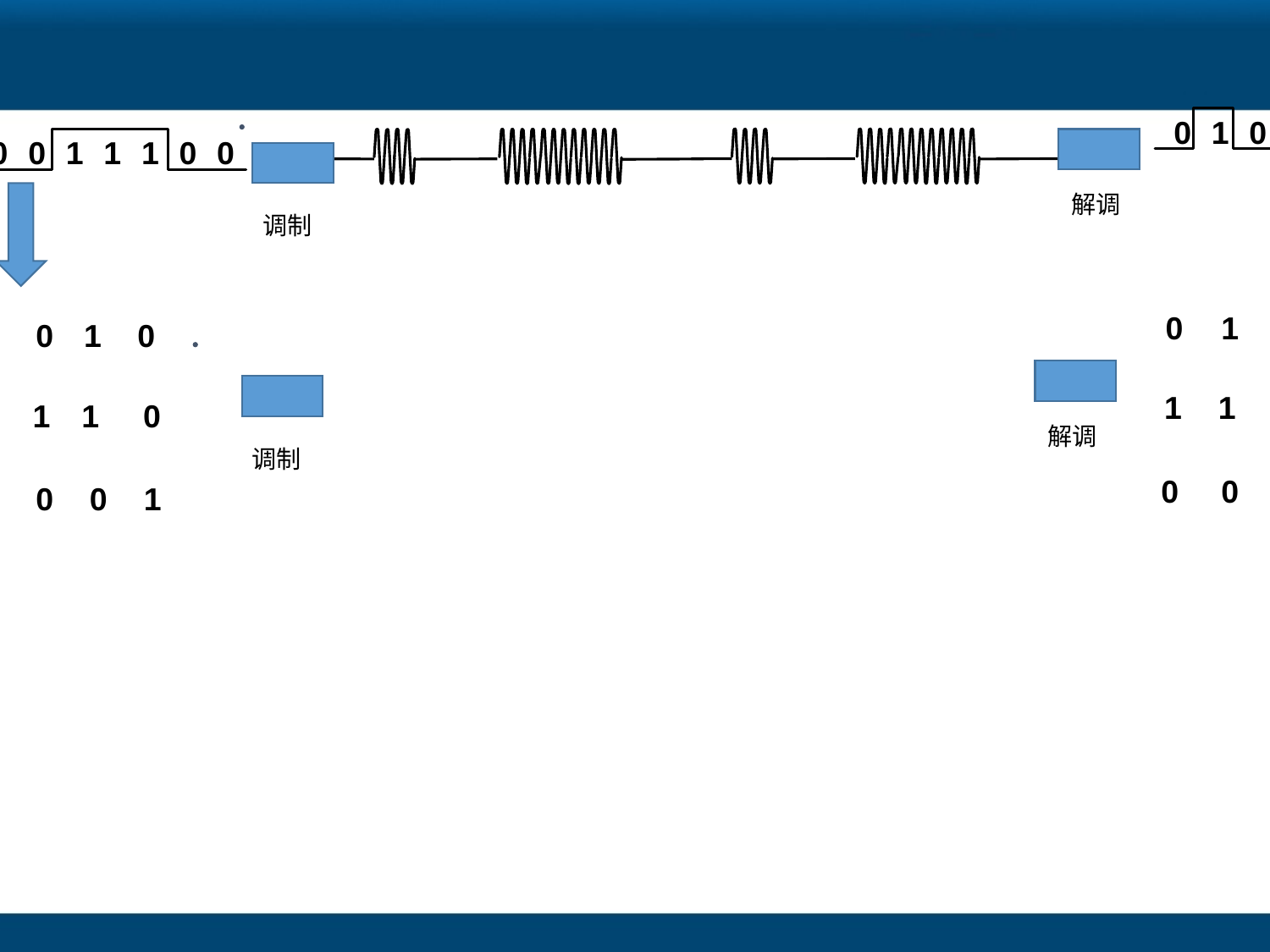

0
1
0
0
1
1
1
0
0

0
1
0
0
1
1
1
0
0

0
1
0
0
1
1
1
0
0

0
1
0
0
1
1
1
0
0

解调
调制
0
1
0
0
1
0
0
1
0
0
1
0

1
1
0
1
1
0
1
1
0
1
1
0
解调
调制
0
0
1
0
0
1
0
0
1
0
0
1